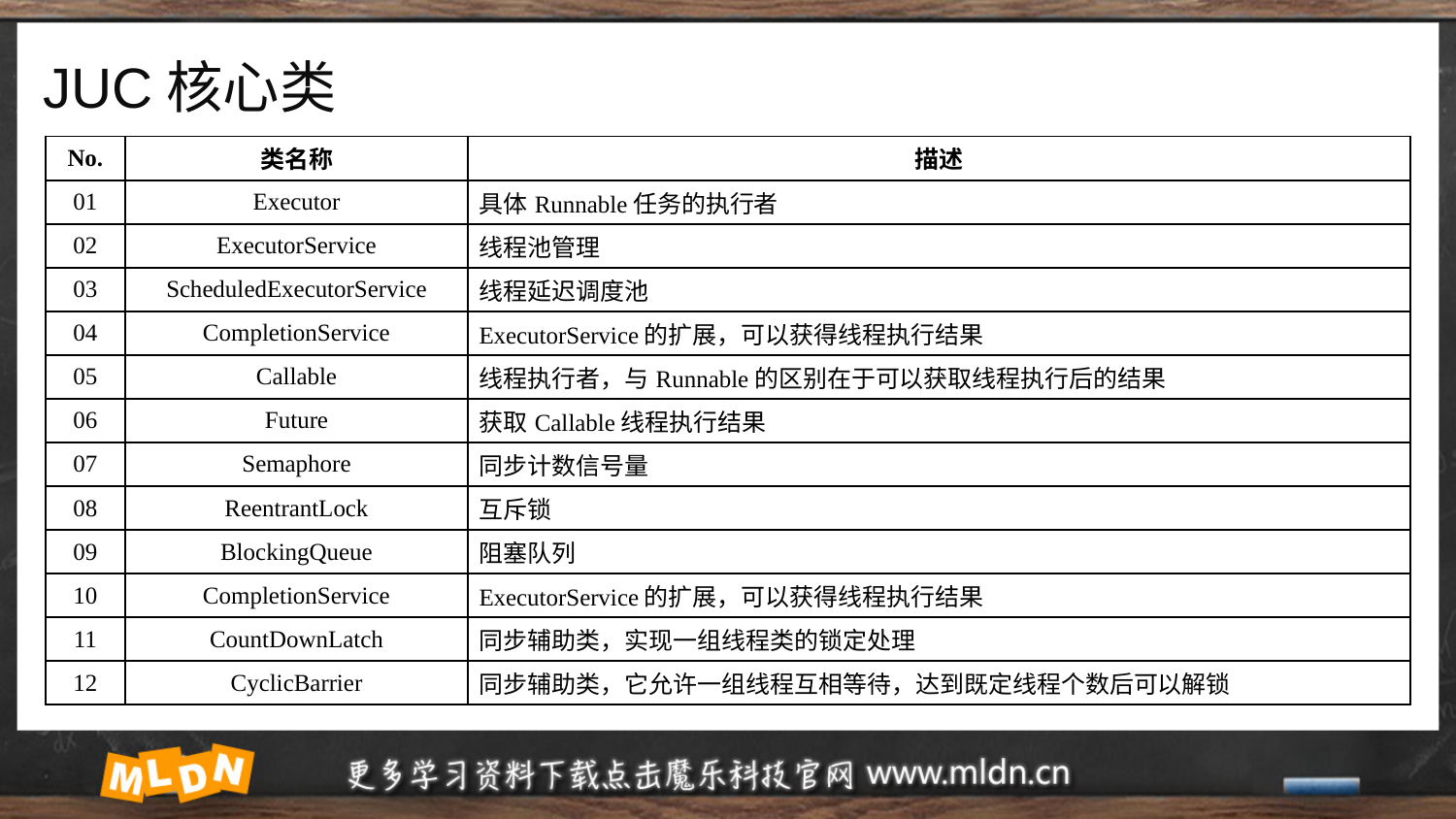

# JUC核心类
| No. | 类名称 | 描述 |
| --- | --- | --- |
| 01 | Executor | 具体Runnable任务的执行者 |
| 02 | ExecutorService | 线程池管理 |
| 03 | ScheduledExecutorService | 线程延迟调度池 |
| 04 | CompletionService | ExecutorService的扩展，可以获得线程执行结果 |
| 05 | Callable | 线程执行者，与Runnable的区别在于可以获取线程执行后的结果 |
| 06 | Future | 获取Callable线程执行结果 |
| 07 | Semaphore | 同步计数信号量 |
| 08 | ReentrantLock | 互斥锁 |
| 09 | BlockingQueue | 阻塞队列 |
| 10 | CompletionService | ExecutorService的扩展，可以获得线程执行结果 |
| 11 | CountDownLatch | 同步辅助类，实现一组线程类的锁定处理 |
| 12 | CyclicBarrier | 同步辅助类，它允许一组线程互相等待，达到既定线程个数后可以解锁 |